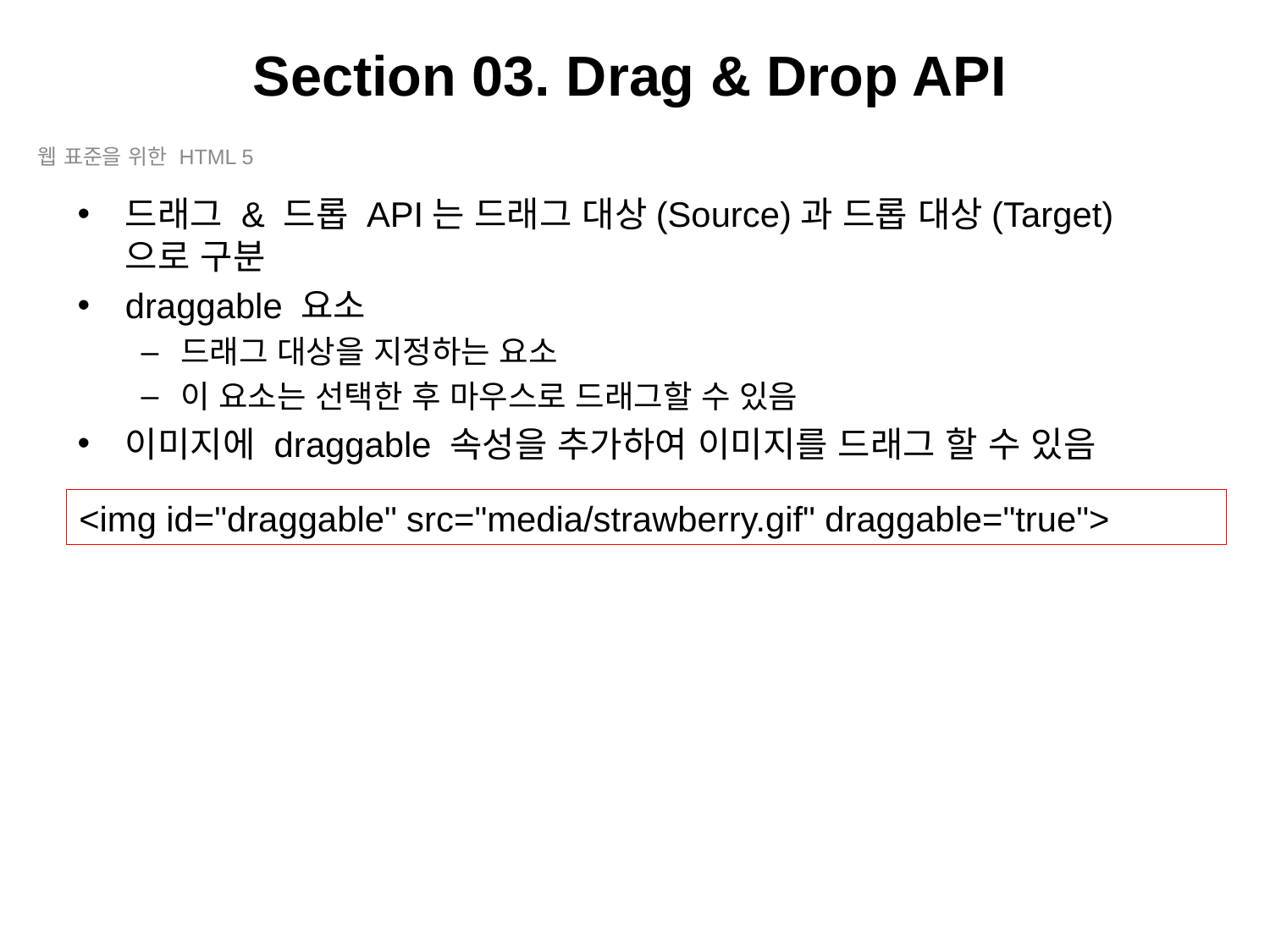

# Section 03. Drag & Drop API
웹 표준을 위한 HTML 5
드래그 & 드롭 API는 드래그 대상(Source)과 드롭 대상(Target)으로 구분
draggable 요소
드래그 대상을 지정하는 요소
이 요소는 선택한 후 마우스로 드래그할 수 있음
이미지에 draggable 속성을 추가하여 이미지를 드래그 할 수 있음

<img id="draggable" src="media/strawberry.gif" draggable="true">